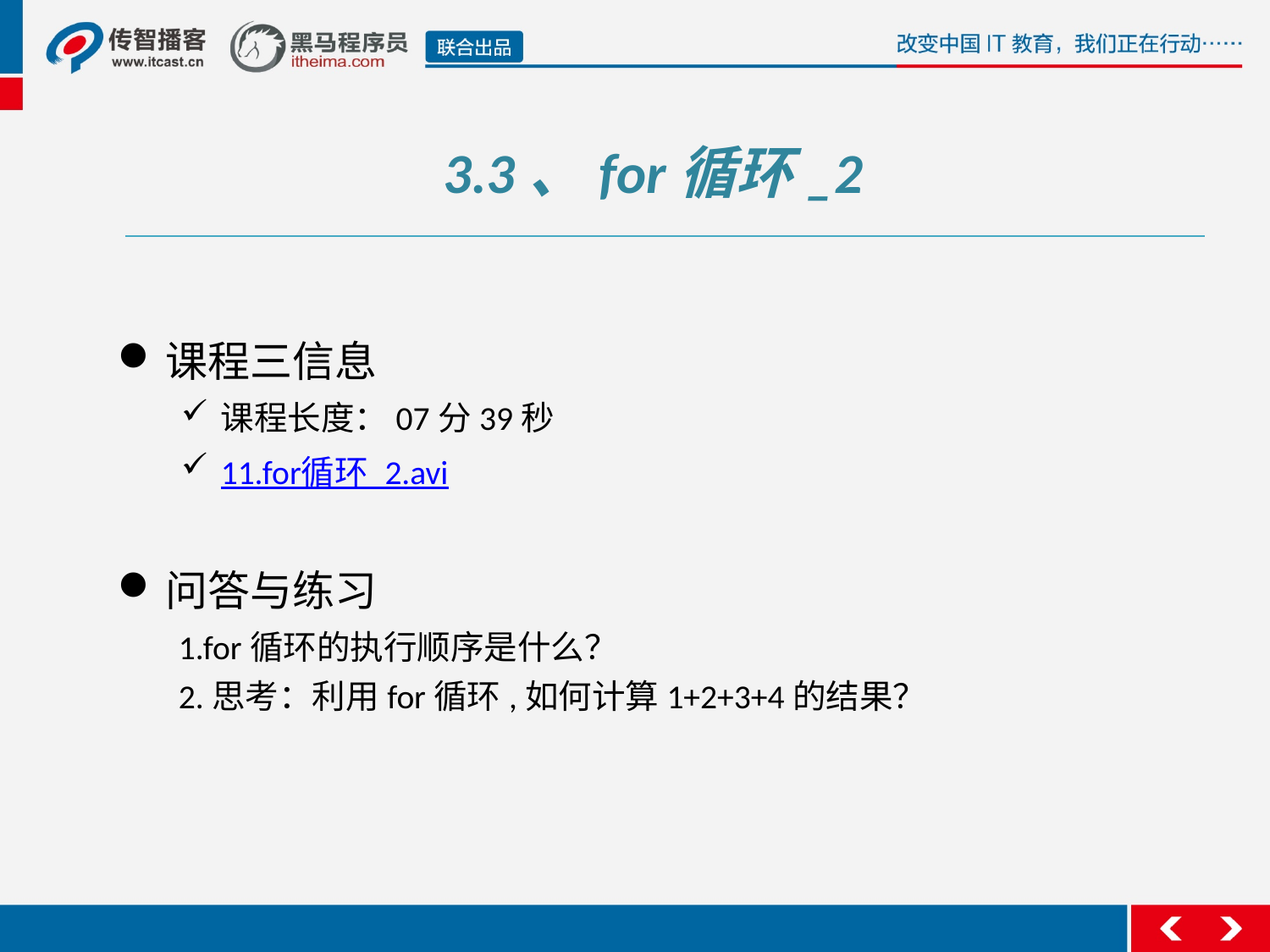

3.3、for循环_2

课程三信息
课程长度：07分39秒
11.for循环_2.avi

问答与练习
        1.for循环的执行顺序是什么？
        2.思考：利用for循环,如何计算1+2+3+4的结果？